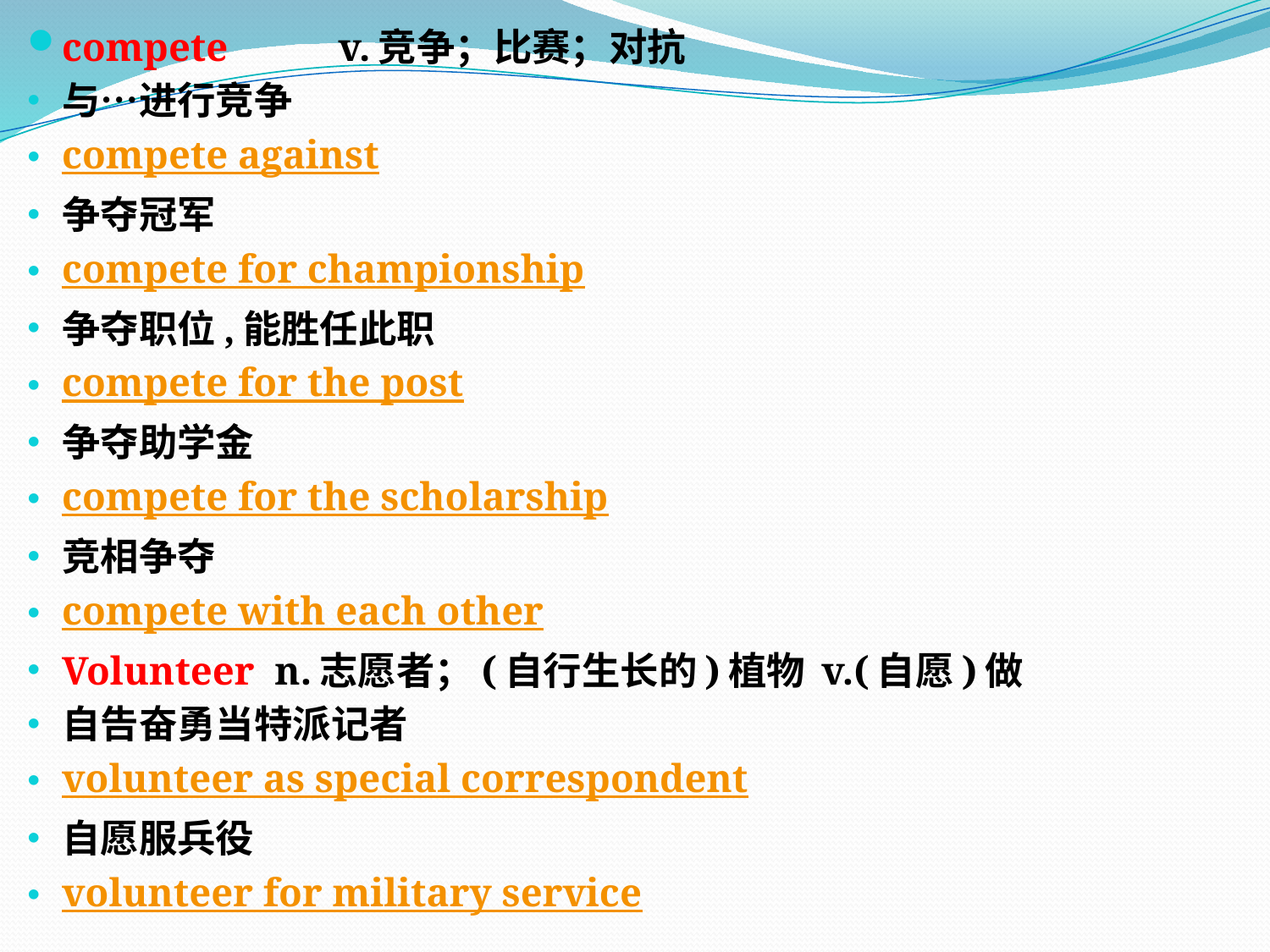

compete　 　 v.竞争；比赛；对抗
与…进行竞争
compete against
争夺冠军
compete for championship
争夺职位,能胜任此职
compete for the post
争夺助学金
compete for the scholarship
竞相争夺
compete with each other
Volunteer  n.志愿者；(自行生长的)植物 v.(自愿)做
自告奋勇当特派记者
volunteer as special correspondent
自愿服兵役
volunteer for military service